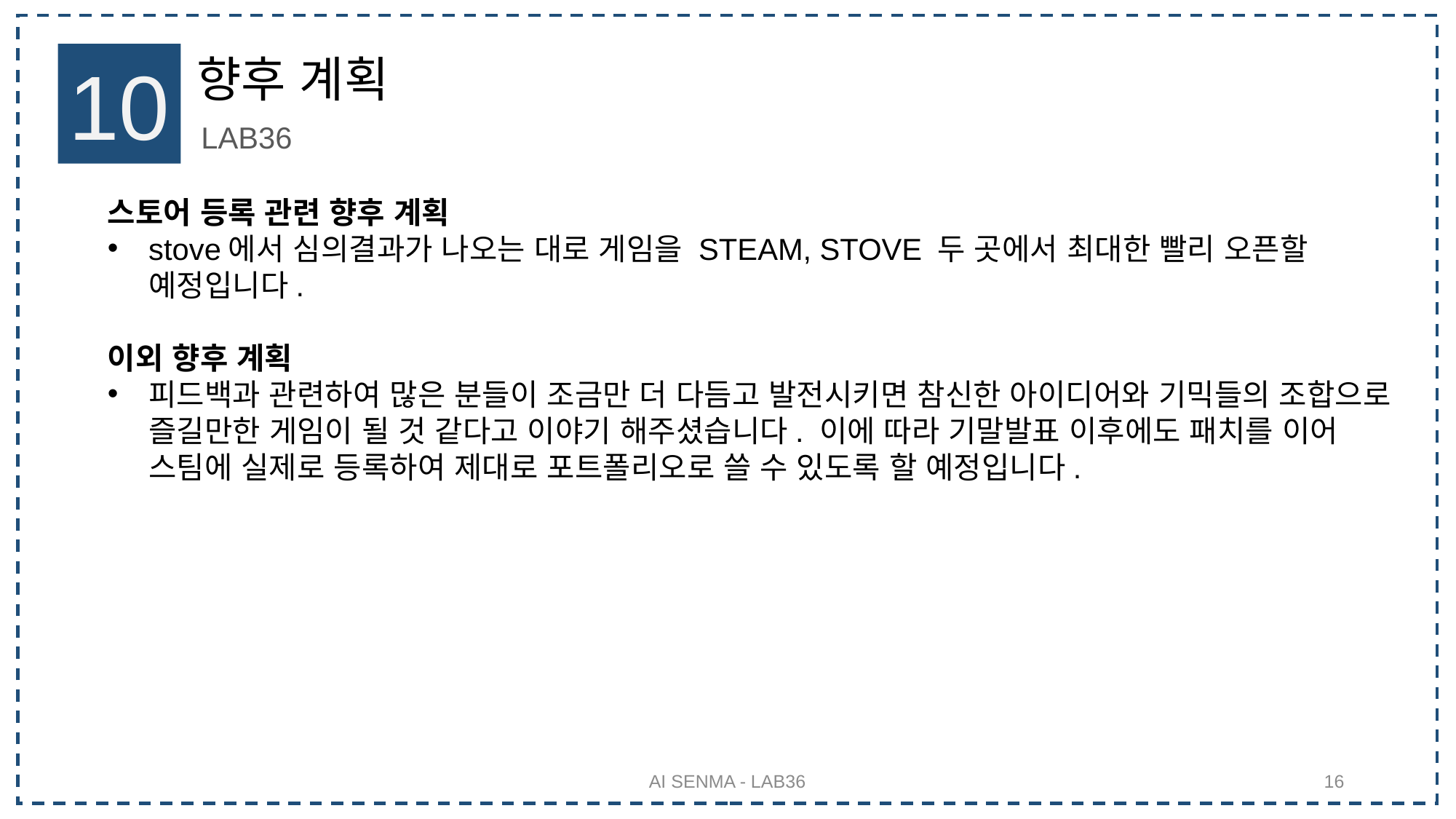

10
향후 계획
LAB36
스토어 등록 관련 향후 계획
stove에서 심의결과가 나오는 대로 게임을 STEAM, STOVE 두 곳에서 최대한 빨리 오픈할 예정입니다.

이외 향후 계획
피드백과 관련하여 많은 분들이 조금만 더 다듬고 발전시키면 참신한 아이디어와 기믹들의 조합으로 즐길만한 게임이 될 것 같다고 이야기 해주셨습니다. 이에 따라 기말발표 이후에도 패치를 이어 스팀에 실제로 등록하여 제대로 포트폴리오로 쓸 수 있도록 할 예정입니다.
AI SENMA - LAB36
16